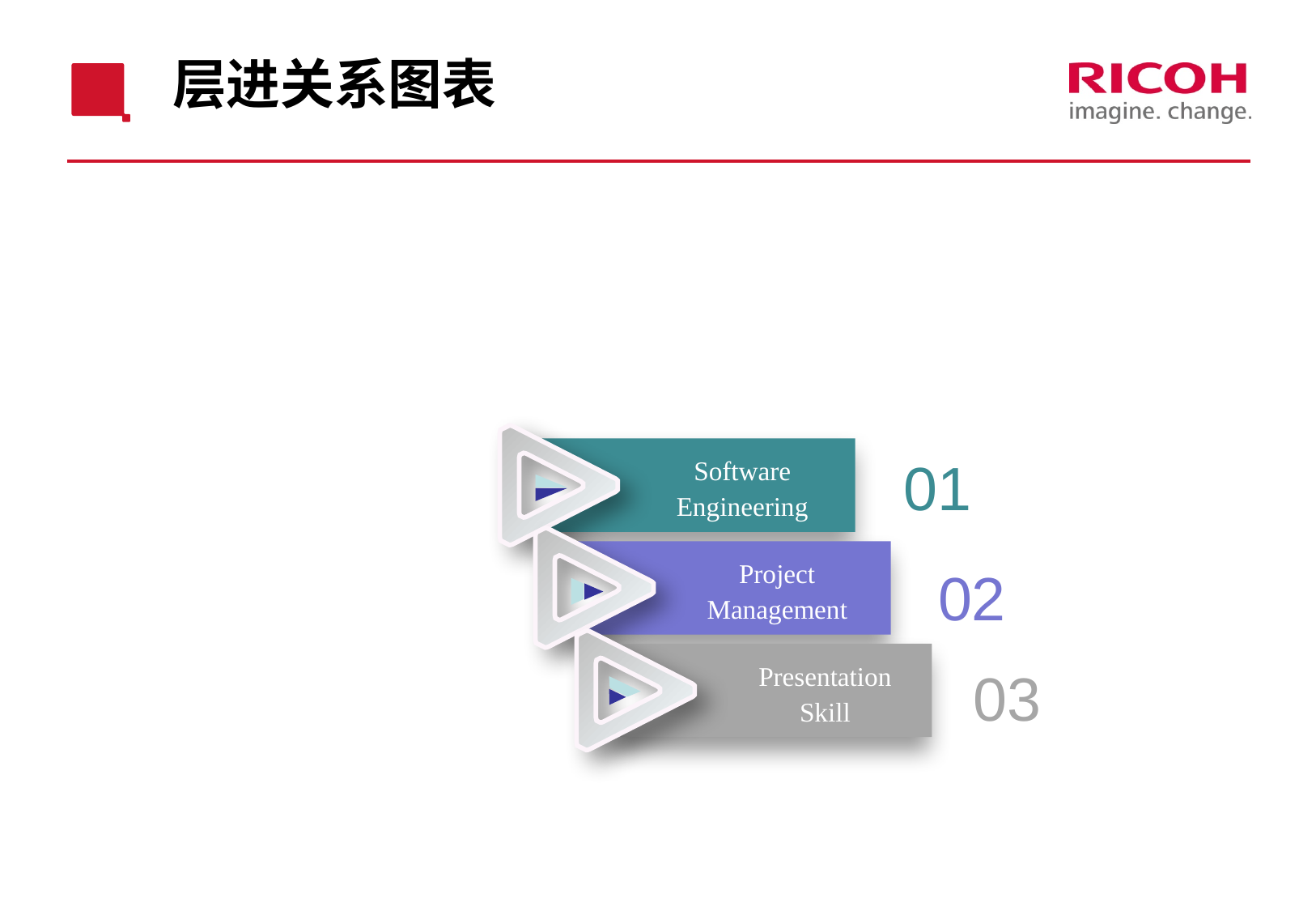

# 层进关系图表

Software Engineering
01

Project Management

02

Presentation Skill
03